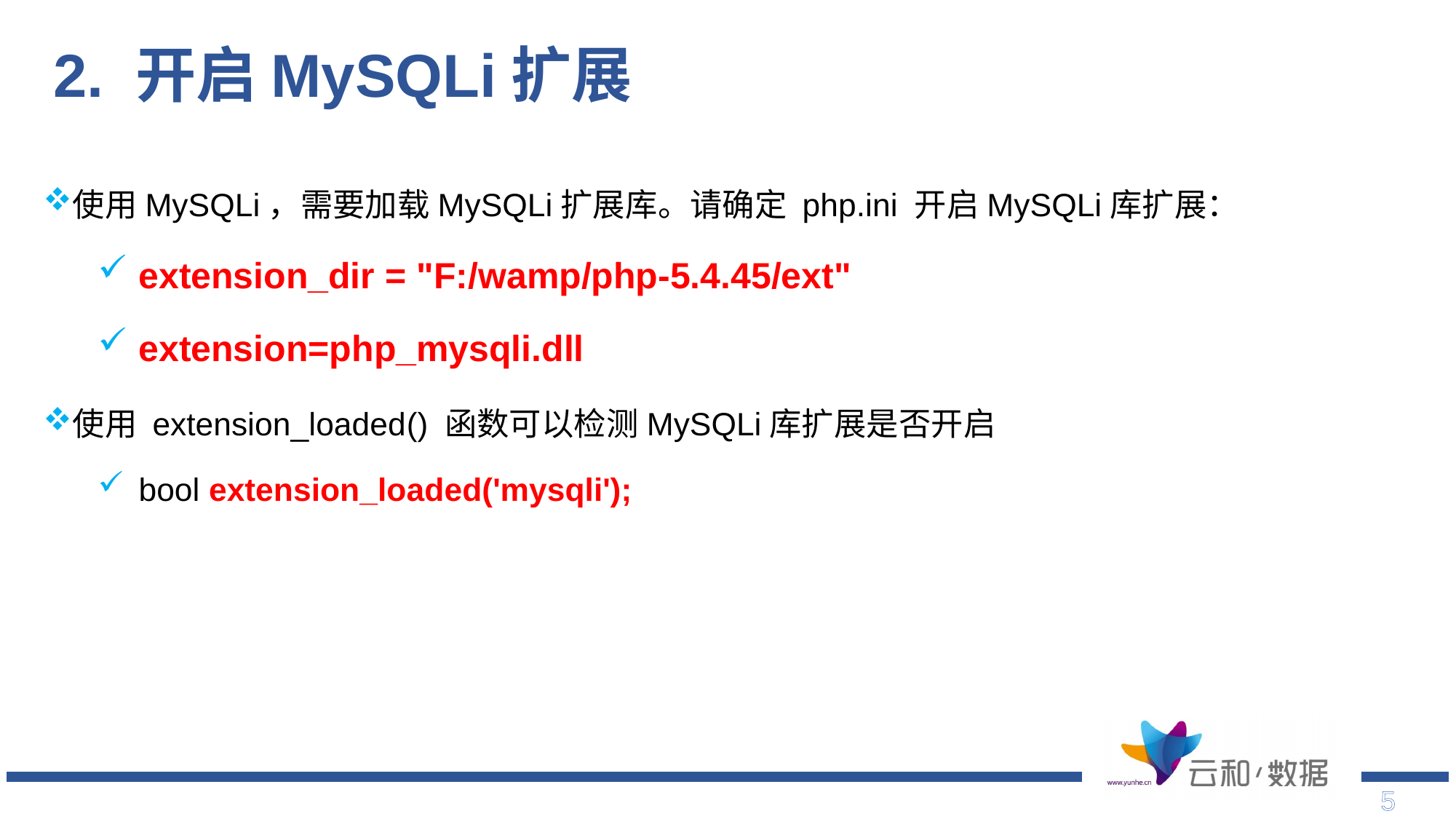

# 2. 开启MySQLi扩展
使用MySQLi，需要加载MySQLi扩展库。请确定 php.ini 开启MySQLi库扩展：
extension_dir = "F:/wamp/php-5.4.45/ext"
extension=php_mysqli.dll
使用 extension_loaded() 函数可以检测MySQLi库扩展是否开启
bool extension_loaded('mysqli');